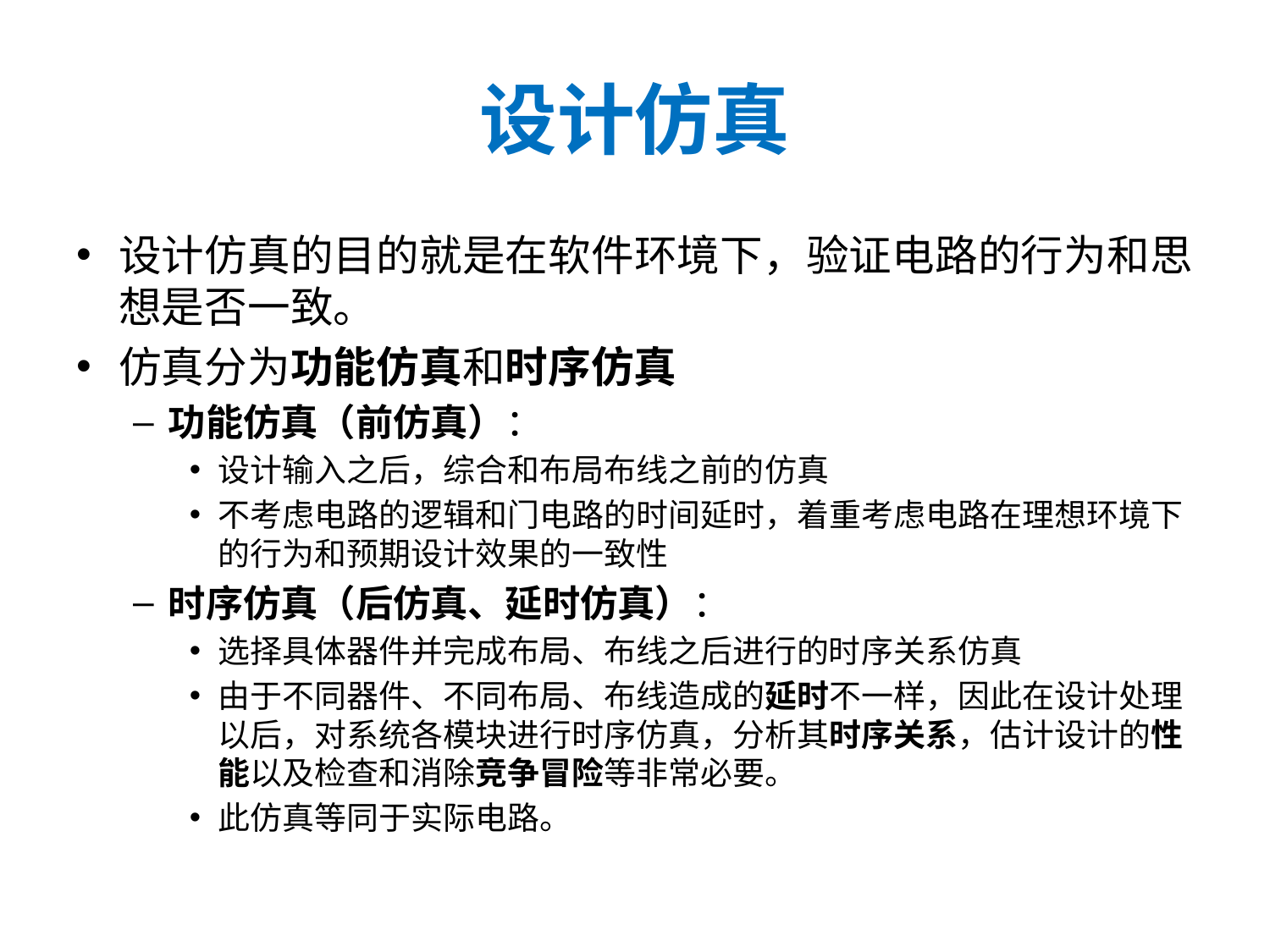

# 设计仿真
设计仿真的目的就是在软件环境下，验证电路的行为和思想是否一致。
仿真分为功能仿真和时序仿真
功能仿真（前仿真）：
设计输入之后，综合和布局布线之前的仿真
不考虑电路的逻辑和门电路的时间延时，着重考虑电路在理想环境下的行为和预期设计效果的一致性
时序仿真（后仿真、延时仿真）：
选择具体器件并完成布局、布线之后进行的时序关系仿真
由于不同器件、不同布局、布线造成的延时不一样，因此在设计处理以后，对系统各模块进行时序仿真，分析其时序关系，估计设计的性能以及检查和消除竞争冒险等非常必要。
此仿真等同于实际电路。